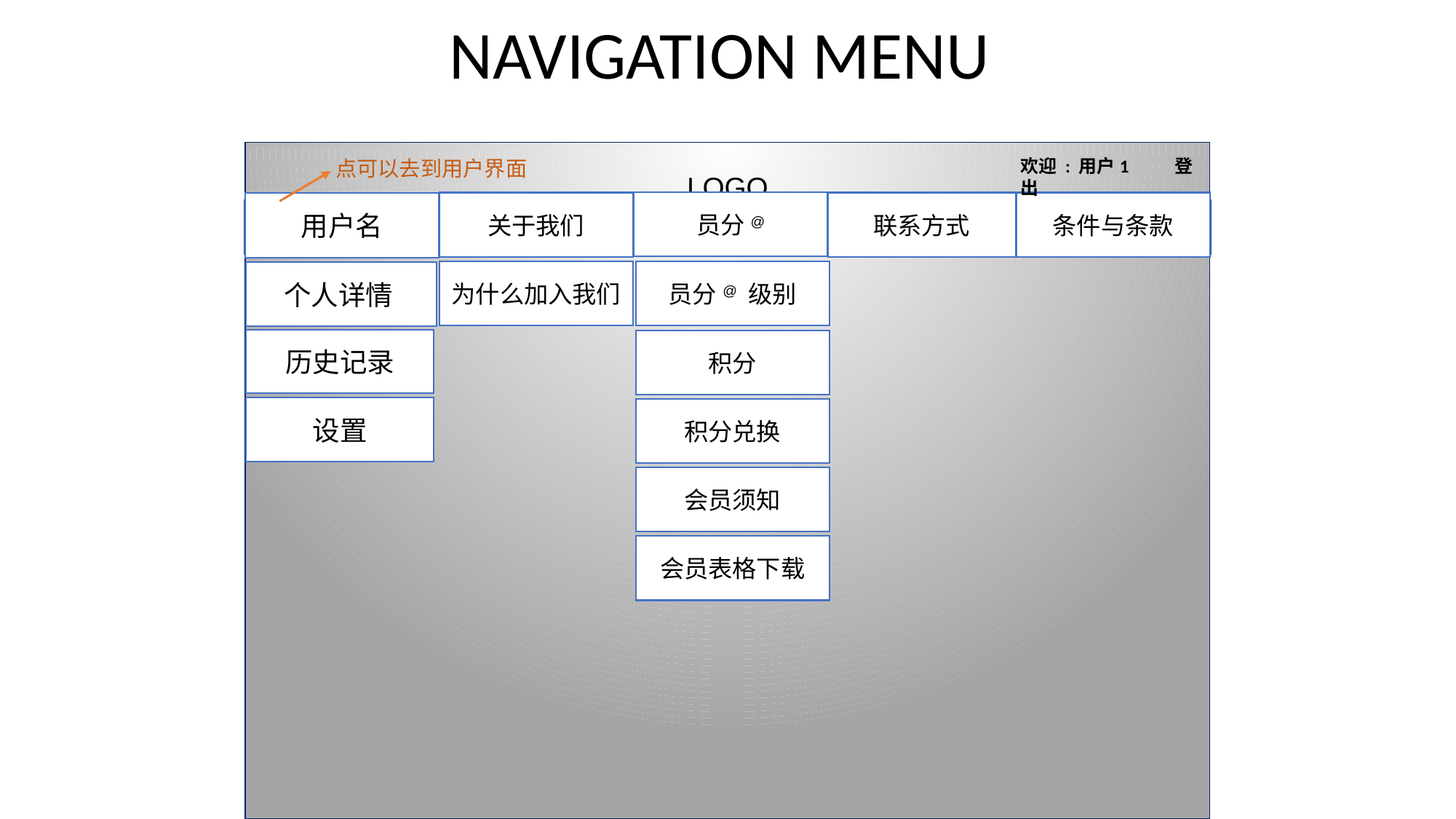

# NAVIGATION MENU

欢迎 : 用户1          登出
点可以去到用户界面
LOGO
员分@
关于我们
联系方式
条件与条款
用户名

为什么加入我们
员分@ 级别
个人详情
历史记录
积分
设置
积分兑换
会员须知
会员表格下载